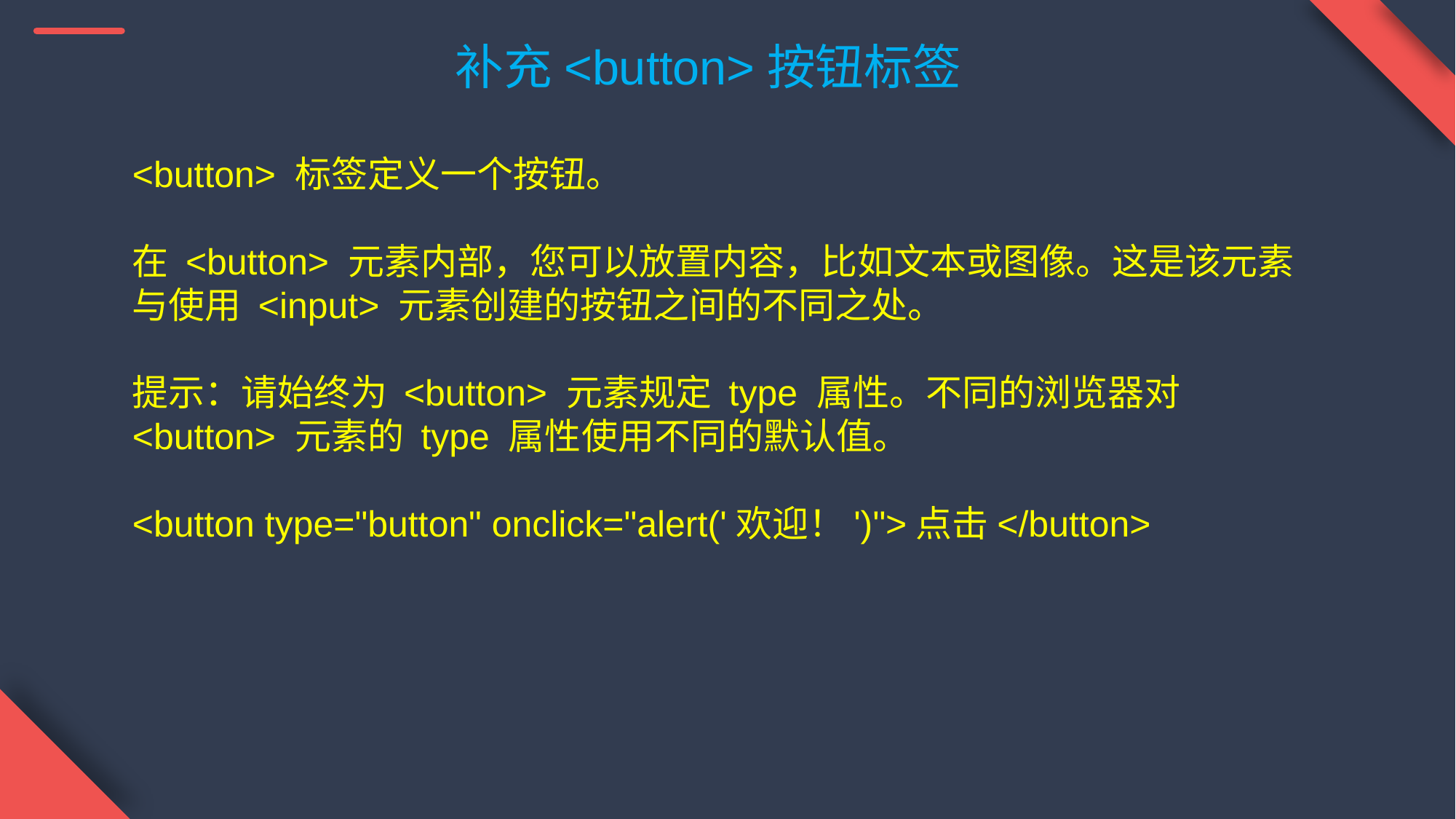

补充<button>按钮标签
<button> 标签定义一个按钮。

在 <button> 元素内部，您可以放置内容，比如文本或图像。这是该元素与使用 <input> 元素创建的按钮之间的不同之处。

提示：请始终为 <button> 元素规定 type 属性。不同的浏览器对 <button> 元素的 type 属性使用不同的默认值。

<button type="button" onclick="alert('欢迎！')">点击</button>